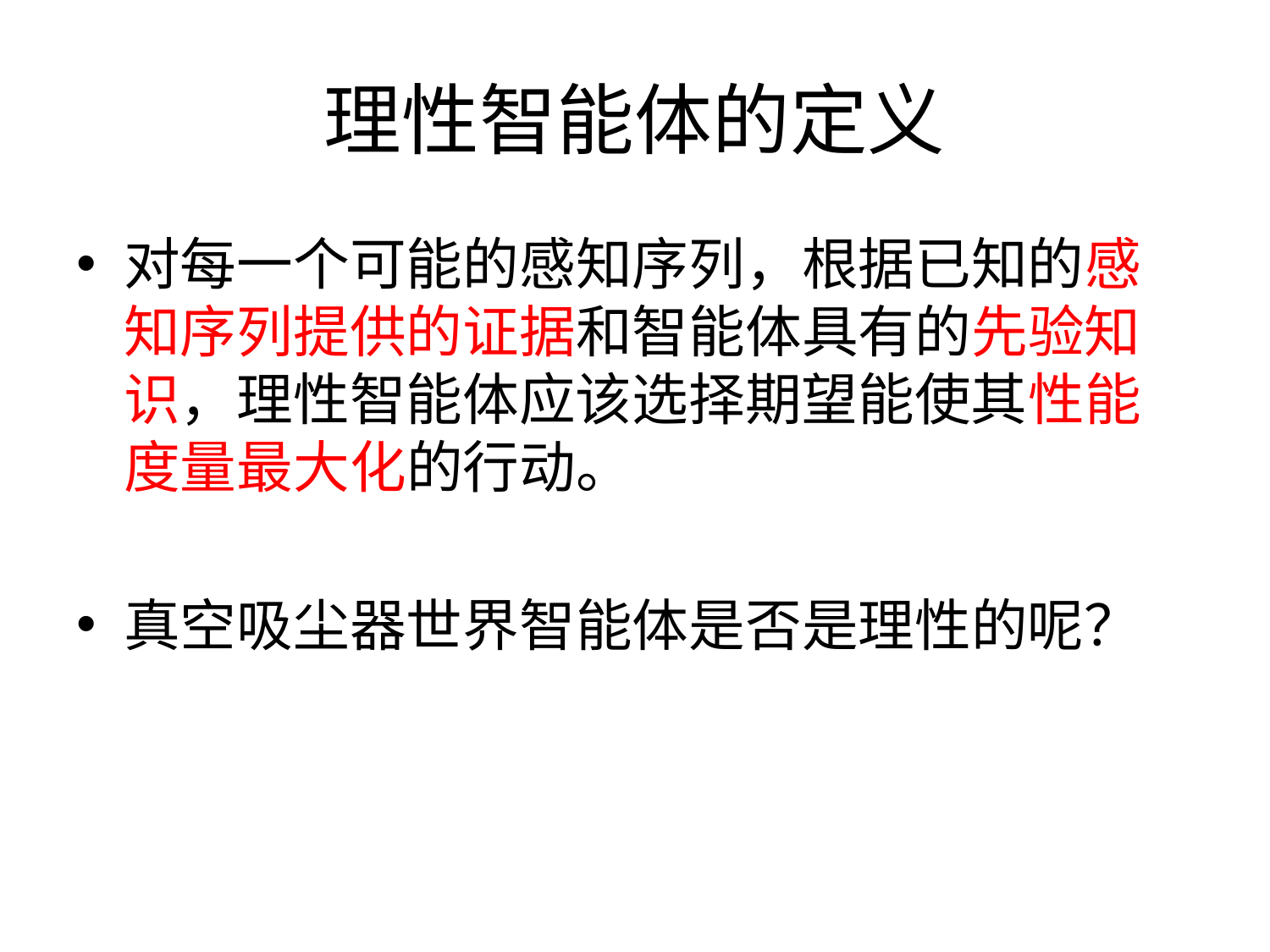

# 理性智能体的定义
对每一个可能的感知序列，根据已知的感知序列提供的证据和智能体具有的先验知识，理性智能体应该选择期望能使其性能度量最大化的行动。

真空吸尘器世界智能体是否是理性的呢？